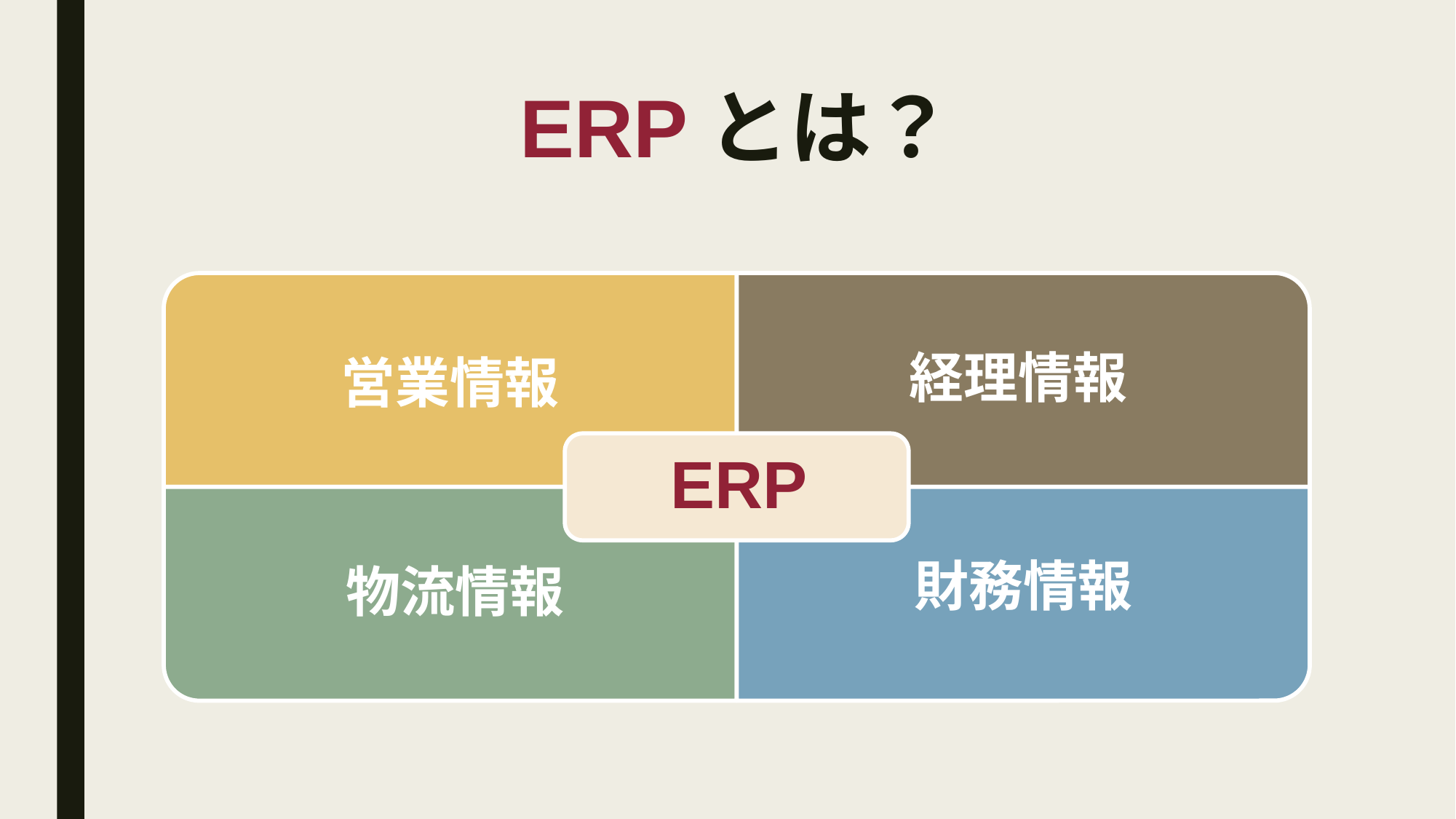

# ERPとは？
営業情報
経理情報
物流情報
財務情報
ERP